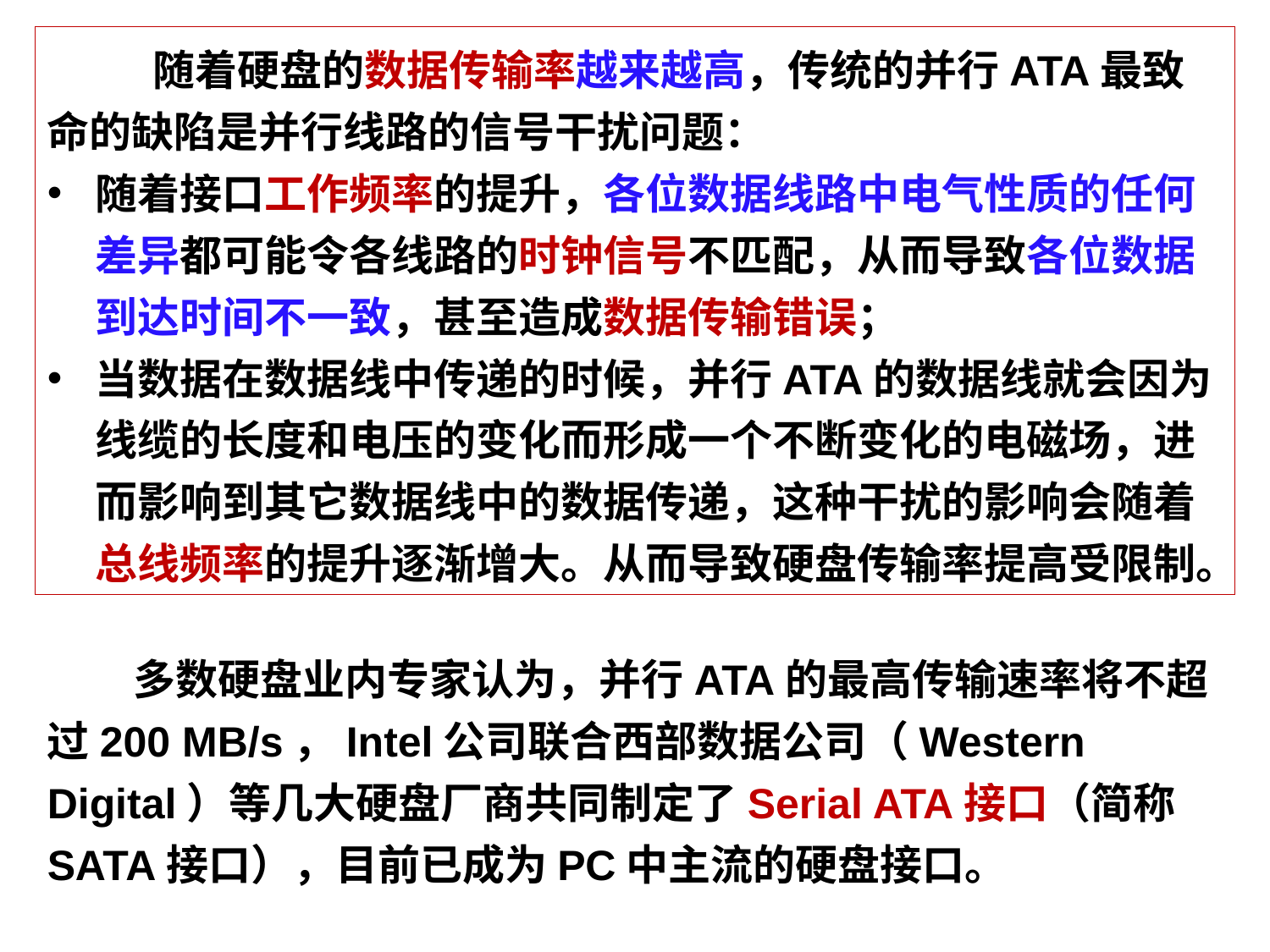

随着硬盘的数据传输率越来越高，传统的并行ATA最致命的缺陷是并行线路的信号干扰问题：
随着接口工作频率的提升，各位数据线路中电气性质的任何差异都可能令各线路的时钟信号不匹配，从而导致各位数据到达时间不一致，甚至造成数据传输错误；
当数据在数据线中传递的时候，并行ATA的数据线就会因为线缆的长度和电压的变化而形成一个不断变化的电磁场，进而影响到其它数据线中的数据传递，这种干扰的影响会随着总线频率的提升逐渐增大。从而导致硬盘传输率提高受限制。
        多数硬盘业内专家认为，并行ATA的最高传输速率将不超过200 MB/s，Intel公司联合西部数据公司（Western Digital）等几大硬盘厂商共同制定了Serial ATA接口（简称SATA接口），目前已成为PC中主流的硬盘接口。
176